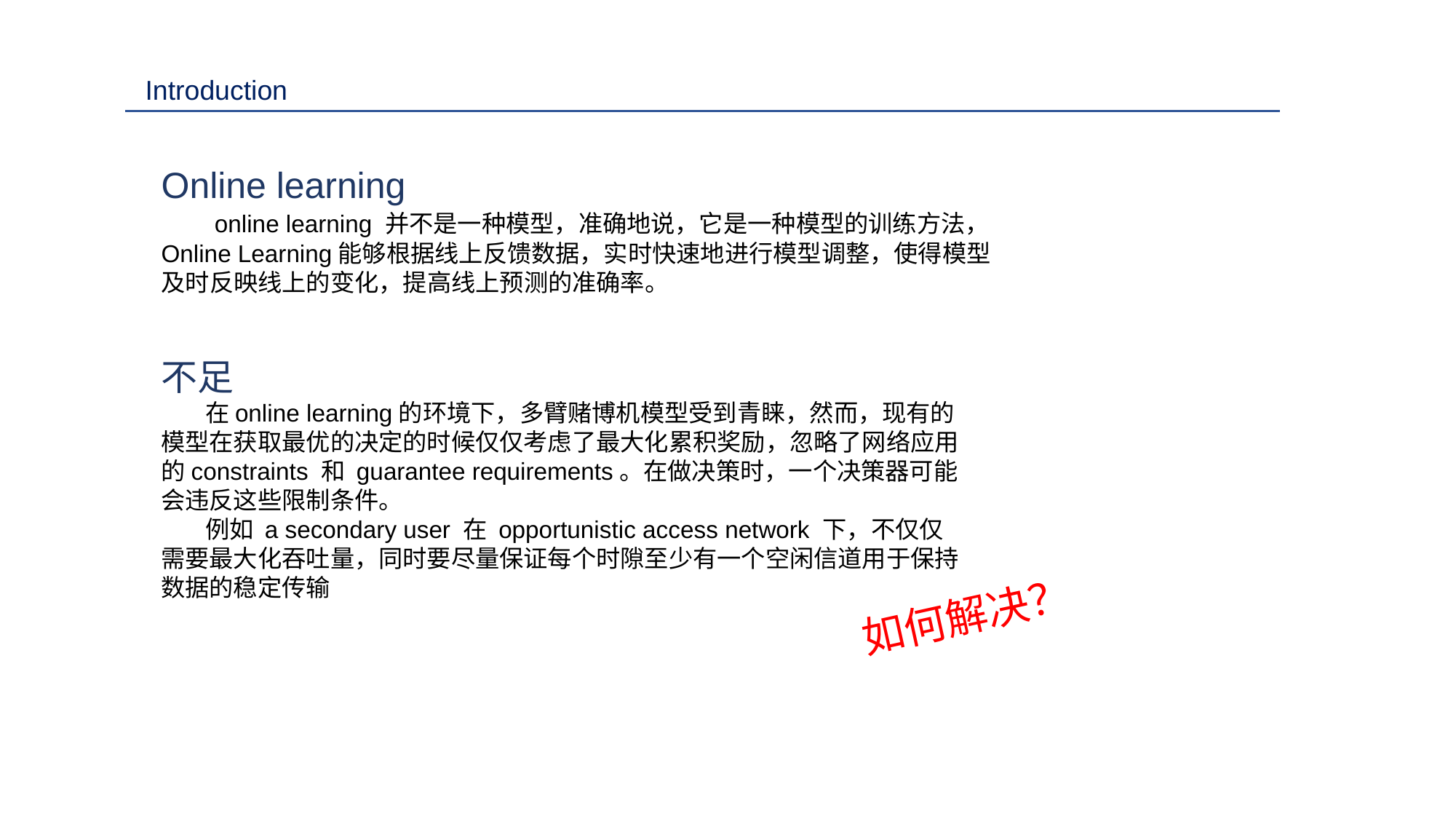

Introduction
Online learning
       online learning 并不是一种模型，准确地说，它是一种模型的训练方法，
Online Learning能够根据线上反馈数据，实时快速地进行模型调整，使得模型
及时反映线上的变化，提高线上预测的准确率。
不足
       在online learning的环境下，多臂赌博机模型受到青睐，然而，现有的模型在获取最优的决定的时候仅仅考虑了最大化累积奖励，忽略了网络应用的constraints 和 guarantee requirements。在做决策时，一个决策器可能会违反这些限制条件。
       例如 a secondary user 在 opportunistic access network 下，不仅仅需要最大化吞吐量，同时要尽量保证每个时隙至少有一个空闲信道用于保持数据的稳定传输
如何解决？